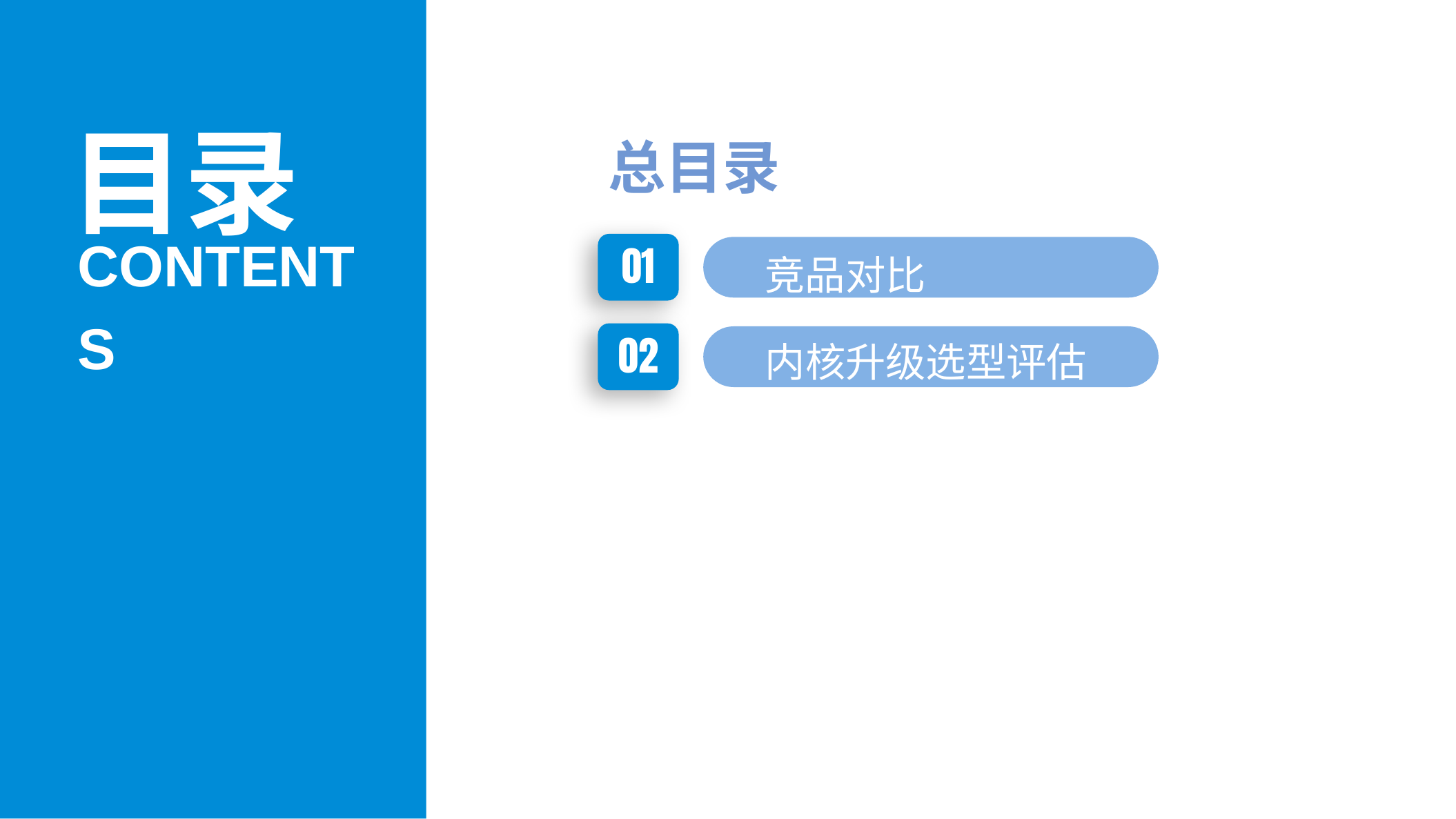

目录
总目录
contents
01
竞品对比

内核升级选型评估
02